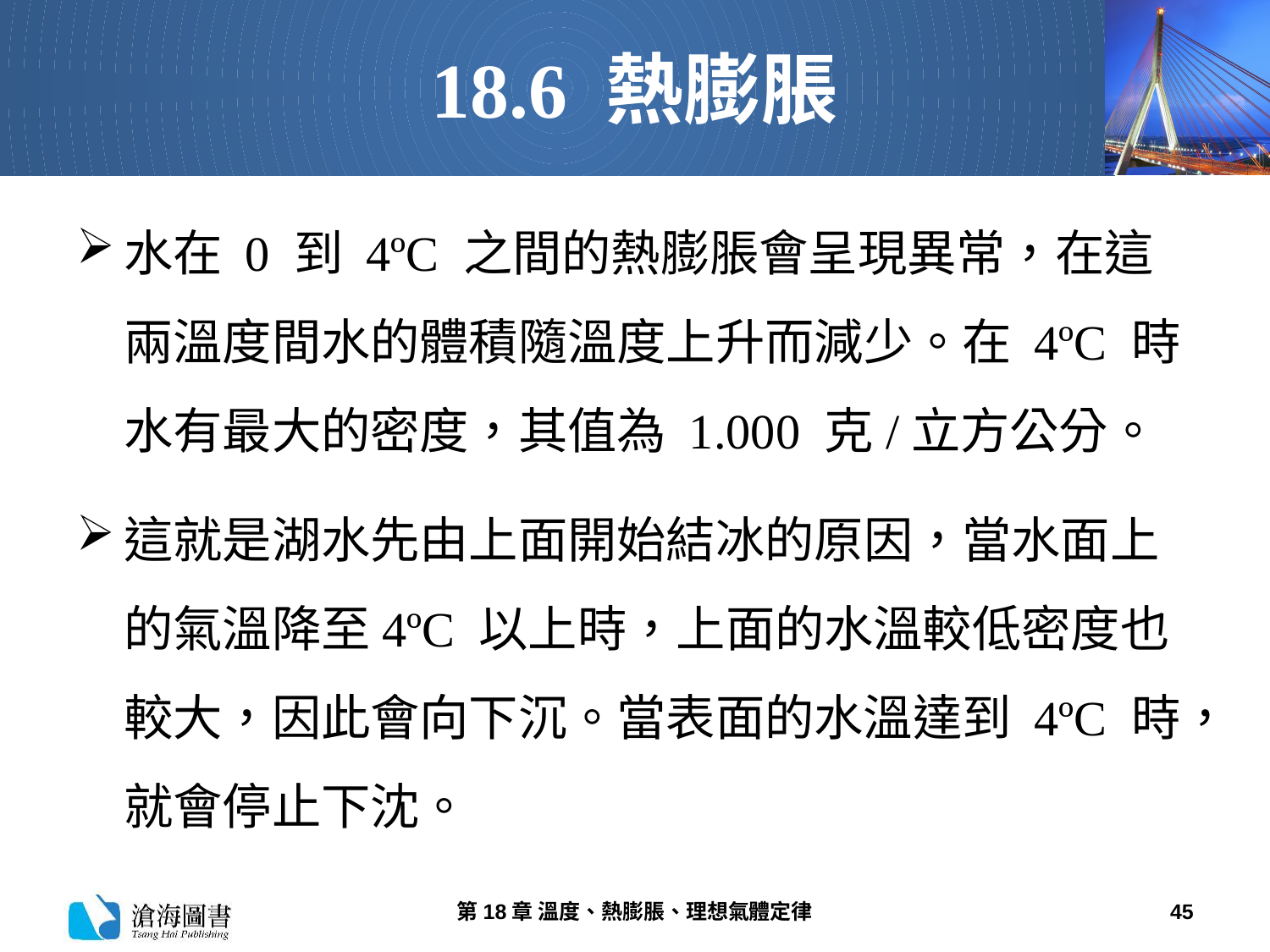

# 18.6 熱膨脹
水在 0 到 4ºC 之間的熱膨脹會呈現異常，在這兩溫度間水的體積隨溫度上升而減少。在 4ºC 時水有最大的密度，其值為 1.000 克/立方公分。
這就是湖水先由上面開始結冰的原因，當水面上的氣溫降至4ºC 以上時，上面的水溫較低密度也較大，因此會向下沉。當表面的水溫達到 4ºC 時，就會停止下沈。

第18章 溫度、熱膨脹、理想氣體定律
45